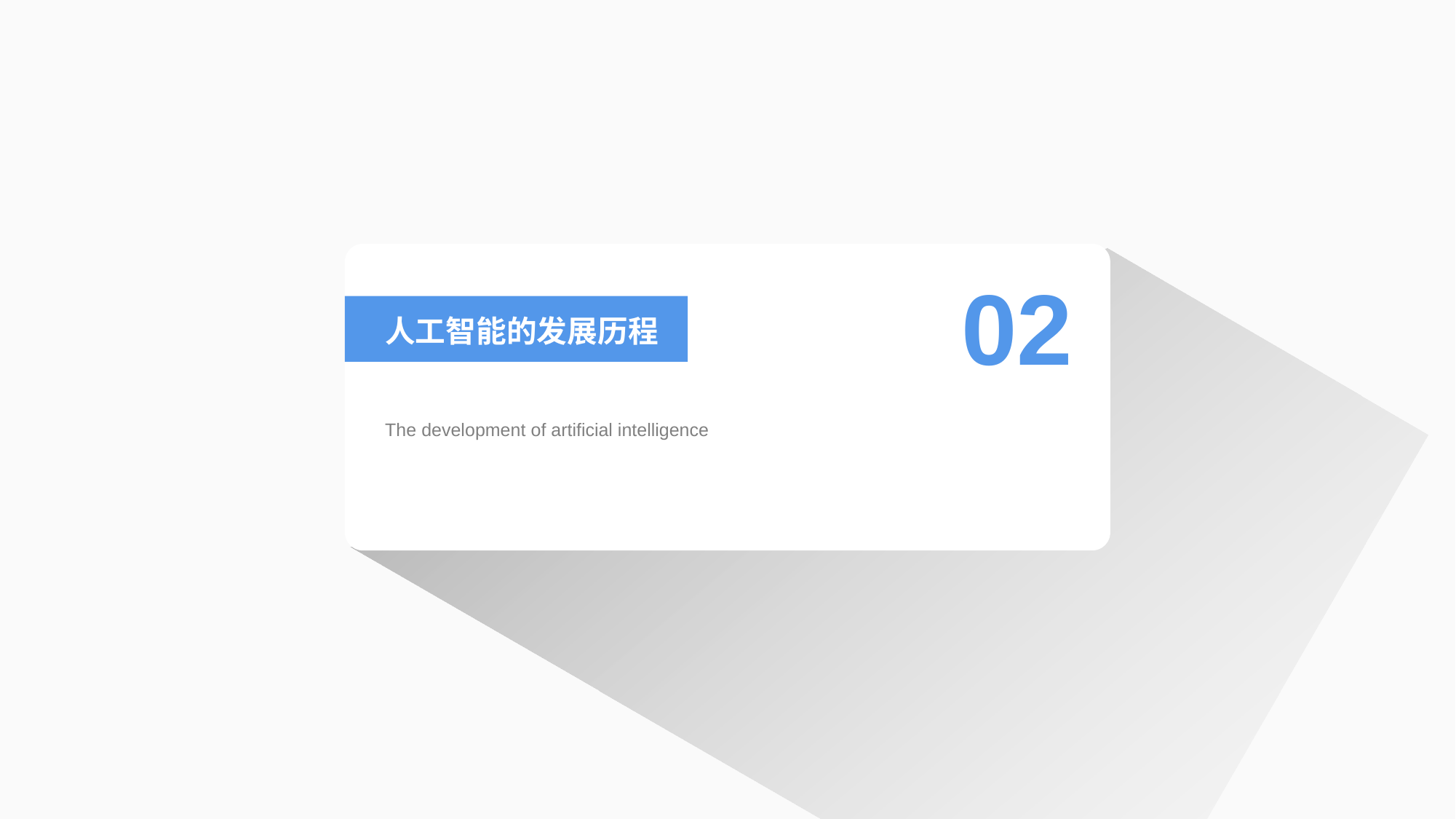

02

人工智能的发展历程
The development of artificial intelligence